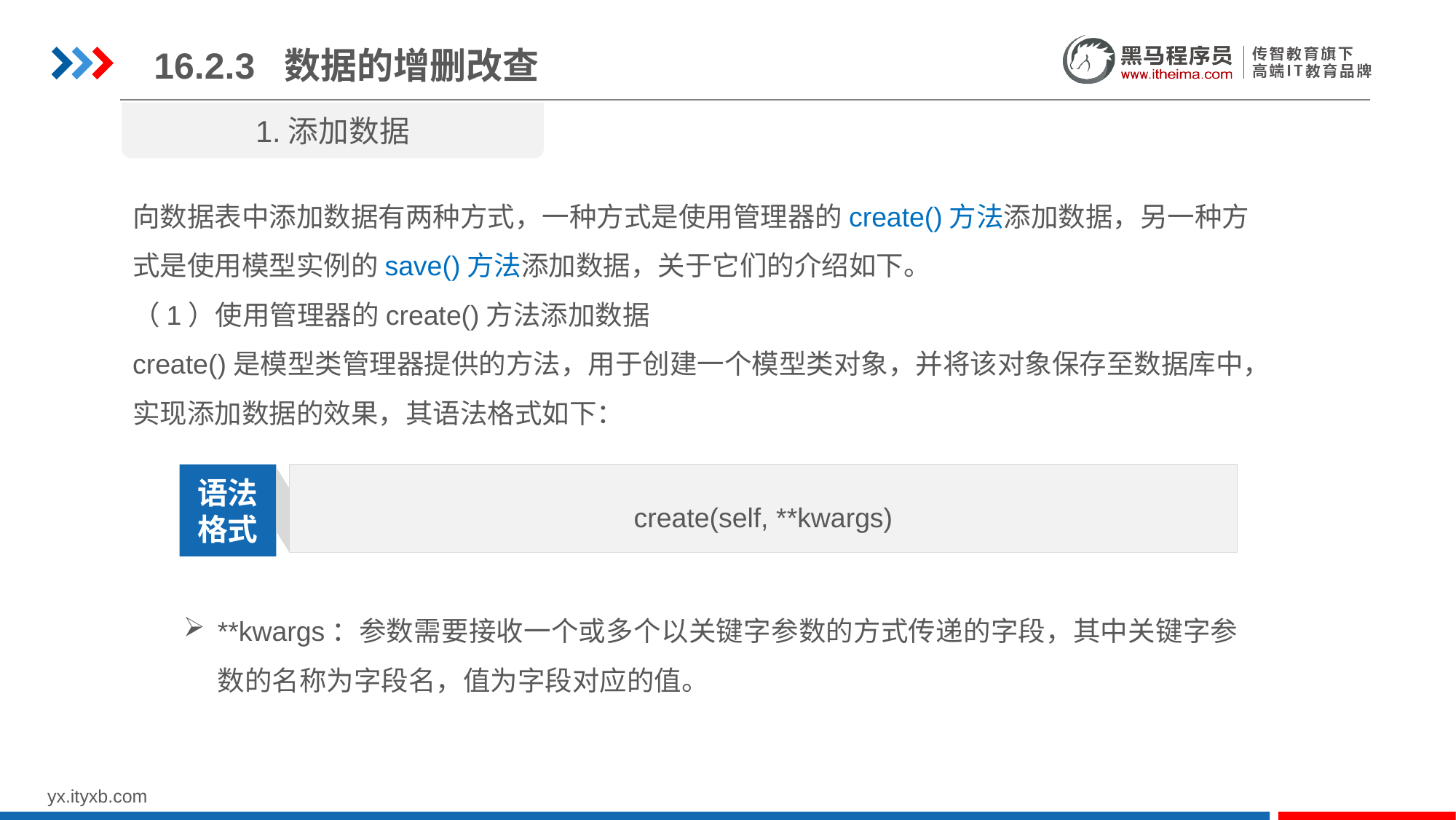

16.2.3  数据的增删改查

1.添加数据
向数据表中添加数据有两种方式，一种方式是使用管理器的create()方法添加数据，另一种方式是使用模型实例的save()方法添加数据，关于它们的介绍如下。
（1）使用管理器的create()方法添加数据
create()是模型类管理器提供的方法，用于创建一个模型类对象，并将该对象保存至数据库中，实现添加数据的效果，其语法格式如下：

create(self, **kwargs)

语法
格式
**kwargs：参数需要接收一个或多个以关键字参数的方式传递的字段，其中关键字参数的名称为字段名，值为字段对应的值。